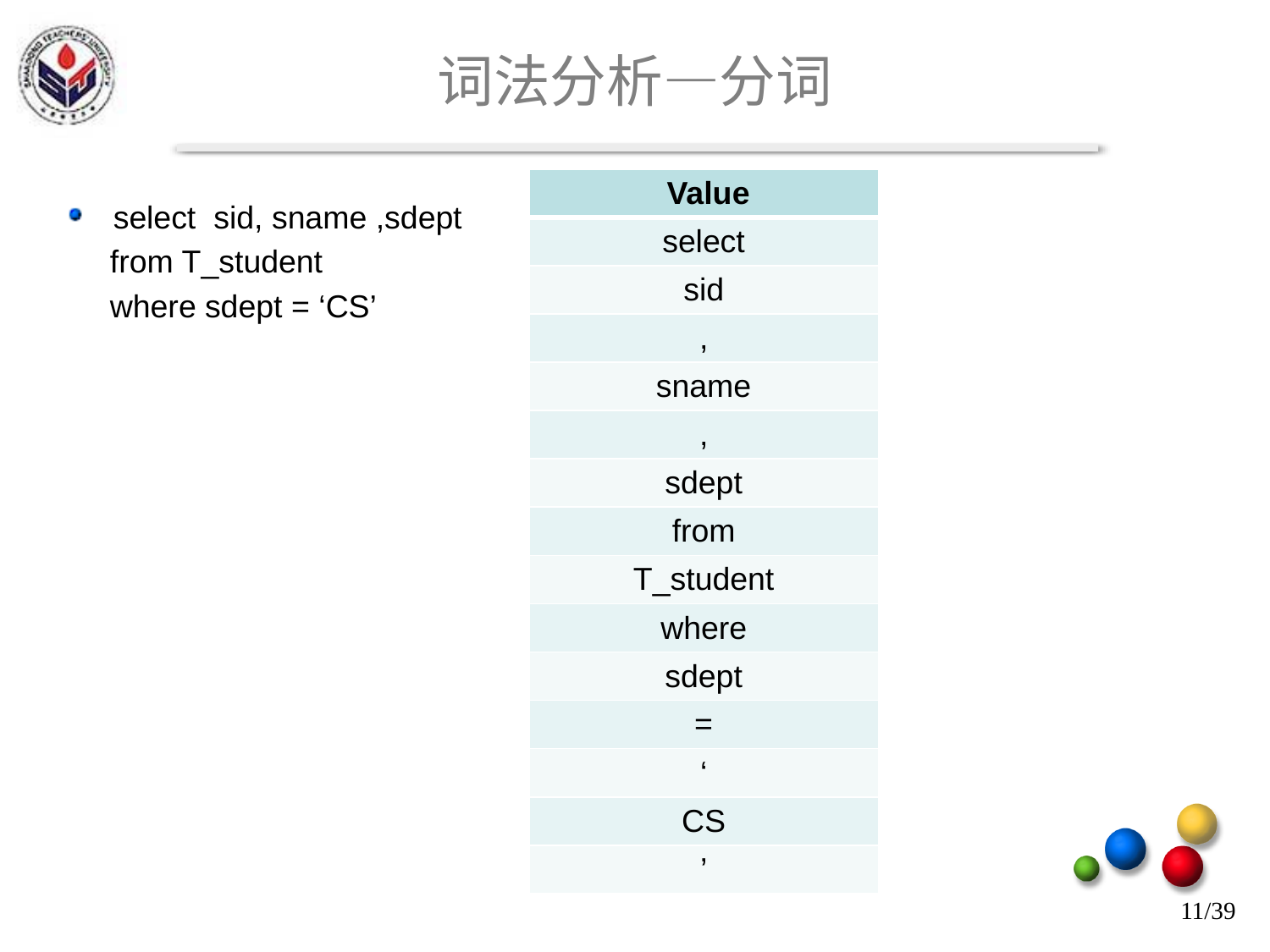

# 词法分析—分词
| Value |
| --- |
| select |
| sid |
| , |
| sname |
| , |
| sdept |
| from |
| T\_student |
| where |
| sdept |
| = |
| ‘ |
| CS |
| ’ |
select  sid, sname ,sdept
     from T_student
     where sdept = ‘CS’

11/39